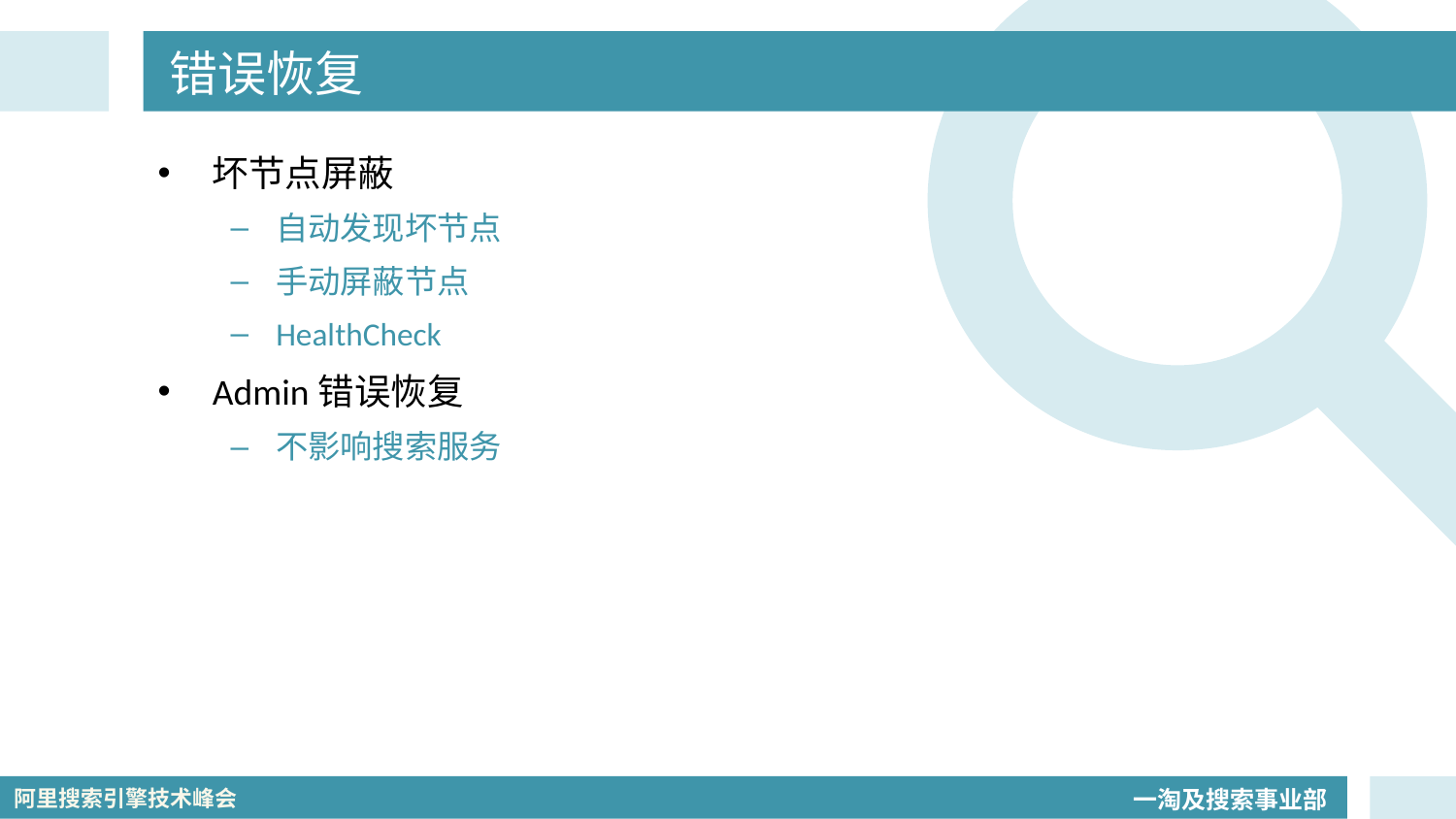

# 错误恢复
坏节点屏蔽
自动发现坏节点
手动屏蔽节点
HealthCheck
Admin错误恢复
不影响搜索服务